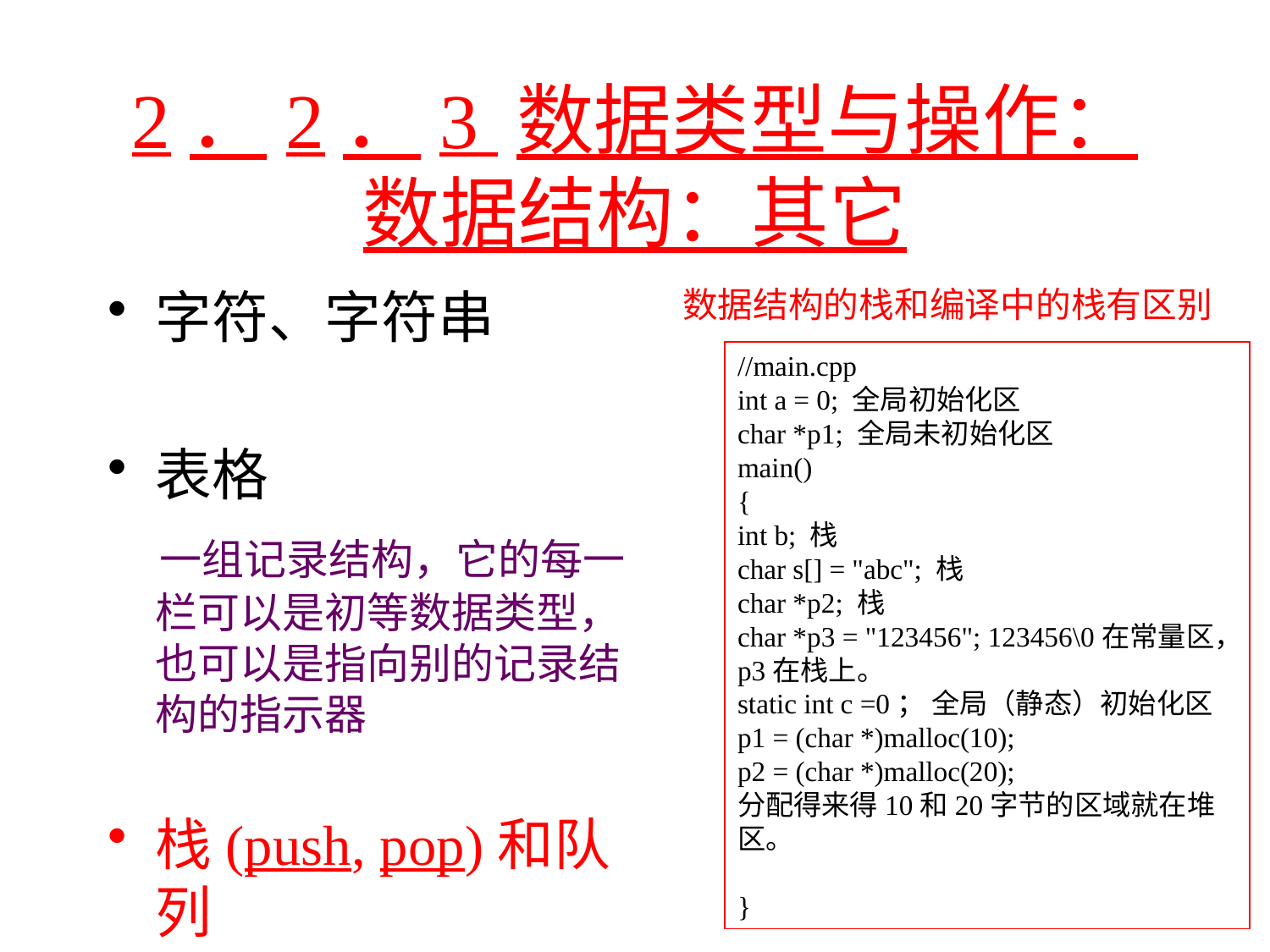

# 2．2．3 数据类型与操作： 数据结构：其它
字符、字符串

表格
   一组记录结构，它的每一栏可以是初等数据类型，也可以是指向别的记录结构的指示器

栈(push, pop)和队列
数据结构的栈和编译中的栈有区别
//main.cpp 
int a = 0; 全局初始化区 
char *p1; 全局未初始化区 
main() 
{ 
int b; 栈 
char s[] = "abc"; 栈 
char *p2; 栈 
char *p3 = "123456"; 123456\0在常量区，
p3在栈上。 
static int c =0； 全局（静态）初始化区 
p1 = (char *)malloc(10); 
p2 = (char *)malloc(20); 
分配得来得10和20字节的区域就在堆区。 
 
}